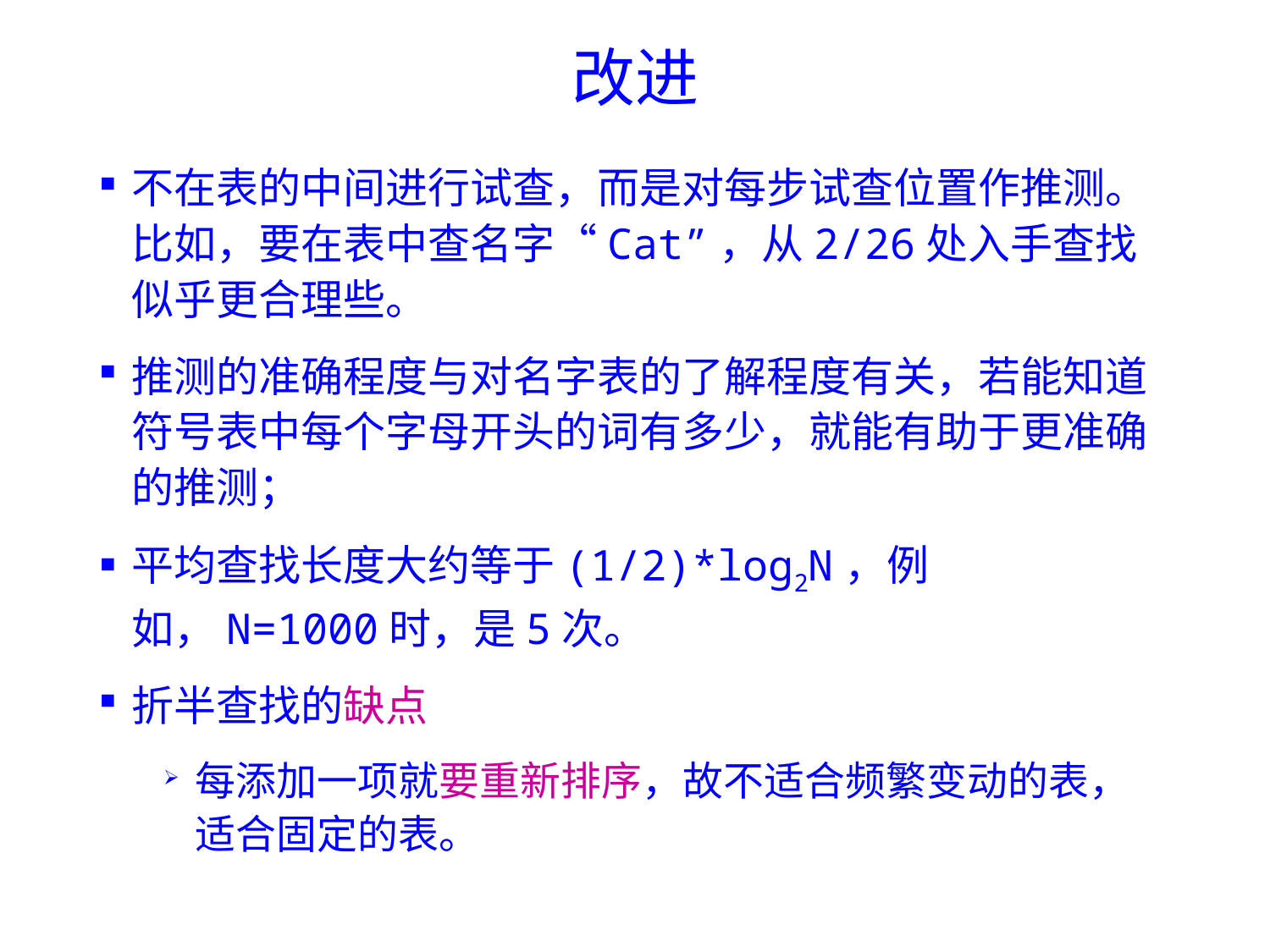

# 改进
不在表的中间进行试查，而是对每步试查位置作推测。比如，要在表中查名字“Cat”，从2/26处入手查找似乎更合理些。
推测的准确程度与对名字表的了解程度有关，若能知道符号表中每个字母开头的词有多少，就能有助于更准确的推测；
平均查找长度大约等于(1/2)*log2N，例如，N=1000时，是5次。
折半查找的缺点
每添加一项就要重新排序，故不适合频繁变动的表，适合固定的表。